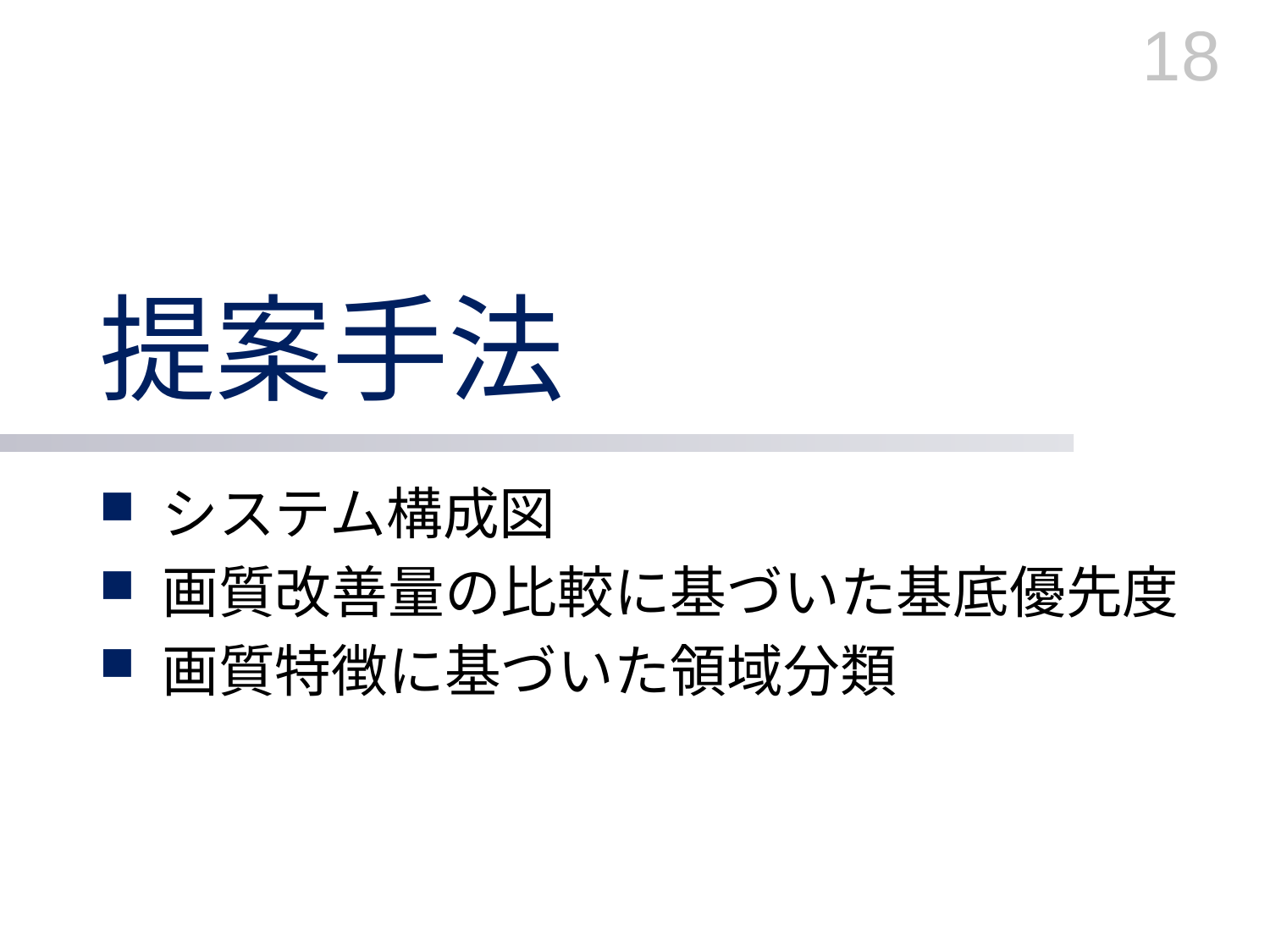

18
# 提案手法
 システム構成図
 画質改善量の比較に基づいた基底優先度
 画質特徴に基づいた領域分類